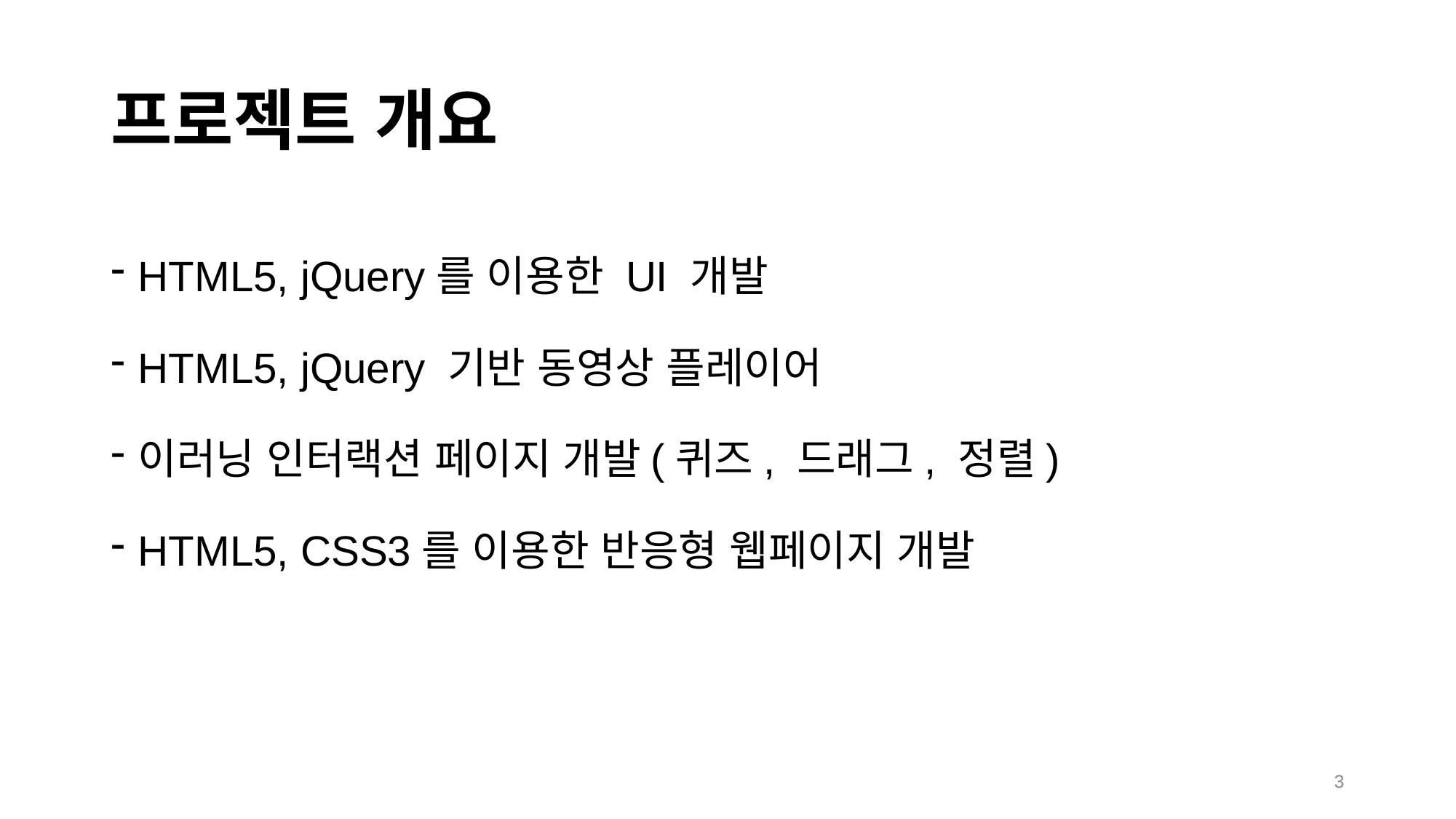

# 프로젝트 개요
HTML5, jQuery를 이용한 UI 개발
HTML5, jQuery 기반 동영상 플레이어
이러닝 인터랙션 페이지 개발(퀴즈, 드래그, 정렬)
HTML5, CSS3를 이용한 반응형 웹페이지 개발
3